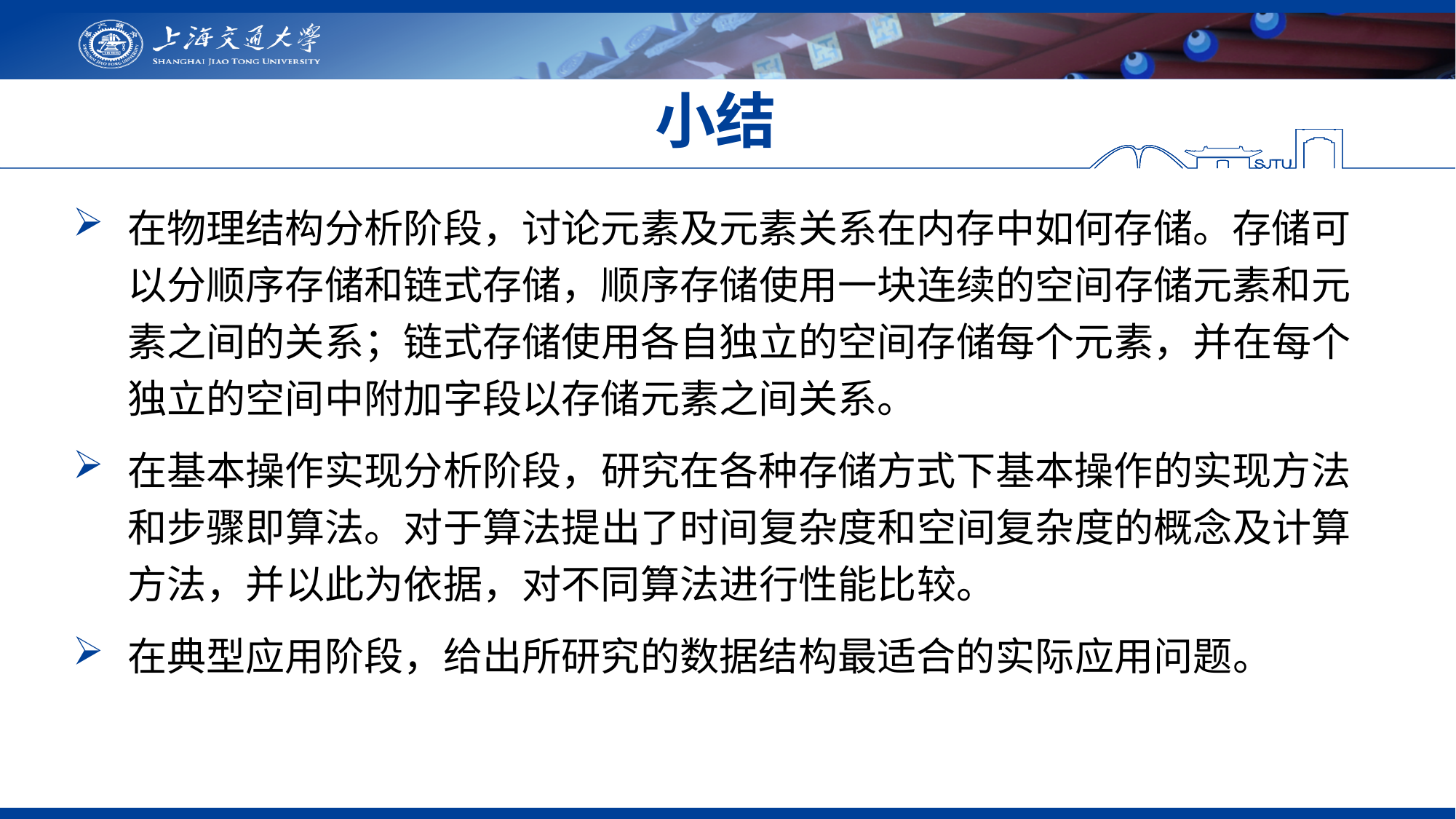

# 小结
在物理结构分析阶段，讨论元素及元素关系在内存中如何存储。存储可以分顺序存储和链式存储，顺序存储使用一块连续的空间存储元素和元素之间的关系；链式存储使用各自独立的空间存储每个元素，并在每个独立的空间中附加字段以存储元素之间关系。
在基本操作实现分析阶段，研究在各种存储方式下基本操作的实现方法和步骤即算法。对于算法提出了时间复杂度和空间复杂度的概念及计算方法，并以此为依据，对不同算法进行性能比较。
在典型应用阶段，给出所研究的数据结构最适合的实际应用问题。